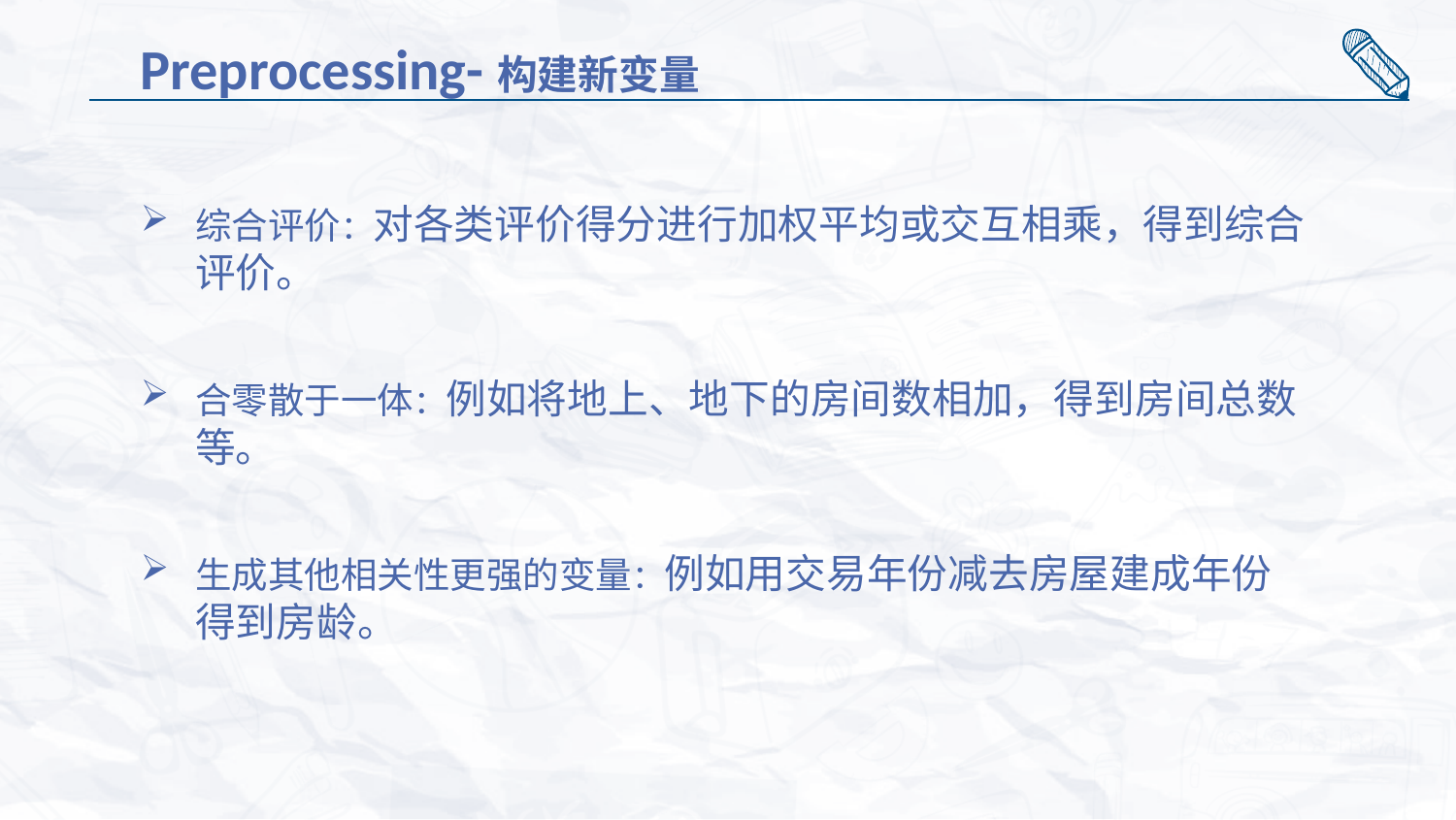

Preprocessing-构建新变量
综合评价：对各类评价得分进行加权平均或交互相乘，得到综合评价。

合零散于一体：例如将地上、地下的房间数相加，得到房间总数等。

生成其他相关性更强的变量：例如用交易年份减去房屋建成年份得到房龄。